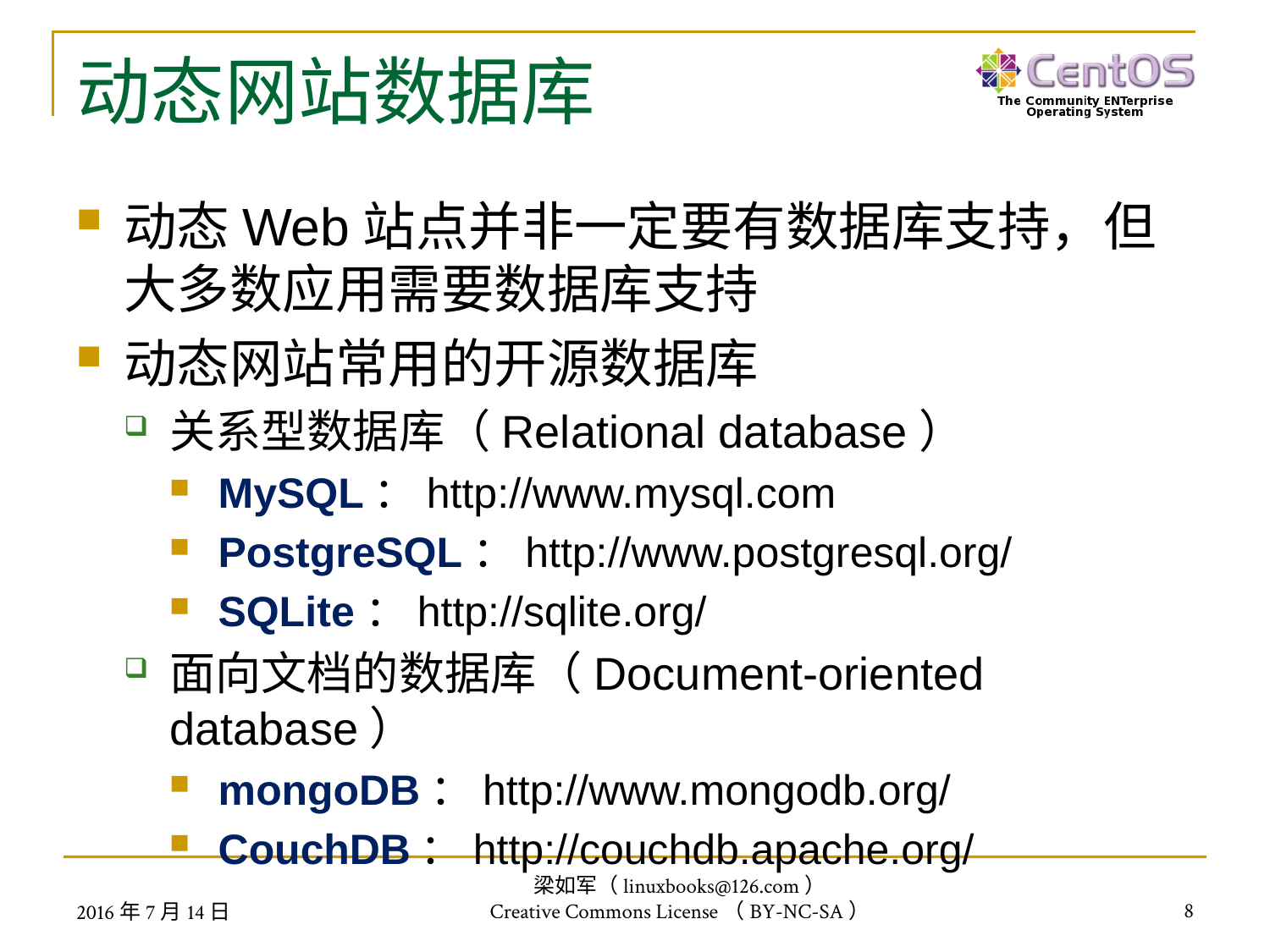

# 动态网站数据库
动态Web站点并非一定要有数据库支持，但大多数应用需要数据库支持
动态网站常用的开源数据库
关系型数据库（Relational database）
MySQL：http://www.mysql.com
PostgreSQL：http://www.postgresql.org/
SQLite：http://sqlite.org/
面向文档的数据库（Document-oriented database）
mongoDB：http://www.mongodb.org/
CouchDB：http://couchdb.apache.org/
梁如军（linuxbooks@126.com）
Creative Commons License（BY-NC-SA）
2016年7月14日
8